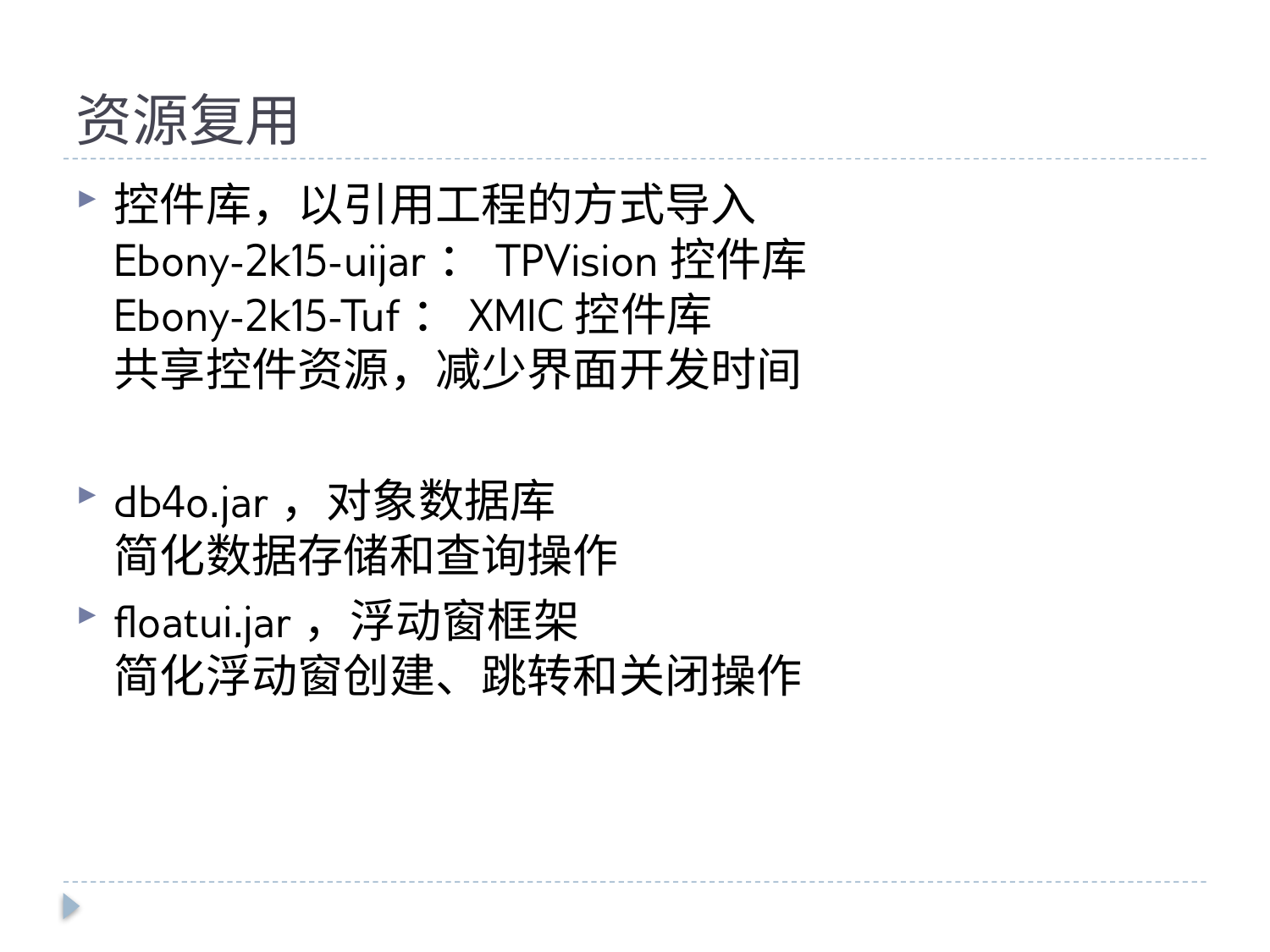

# 资源复用
控件库，以引用工程的方式导入
Ebony-2k15-uijar：TPVision控件库
Ebony-2k15-Tuf：XMIC控件库
共享控件资源，减少界面开发时间

db4o.jar，对象数据库
简化数据存储和查询操作
floatui.jar，浮动窗框架
简化浮动窗创建、跳转和关闭操作